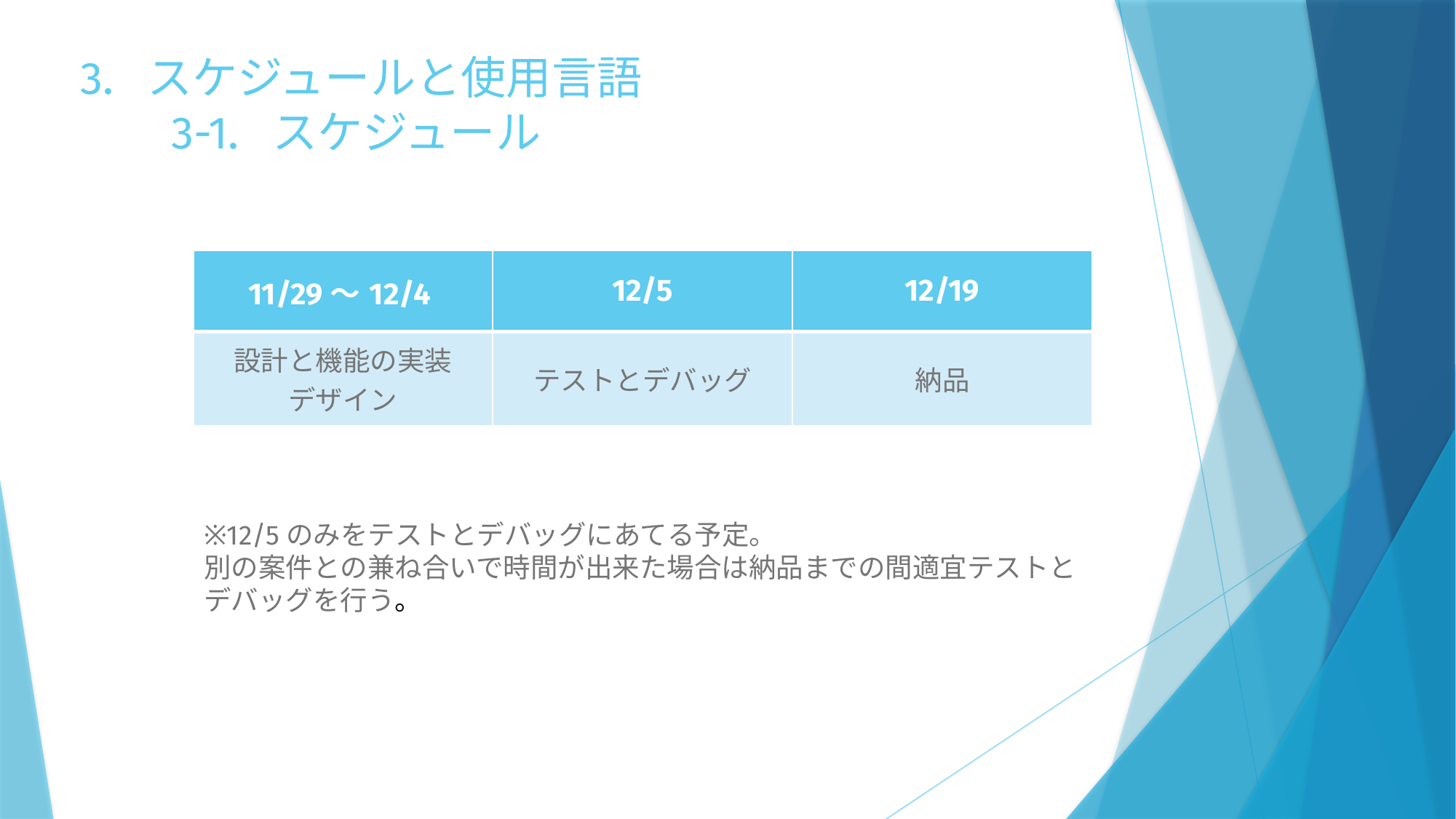

# 3.  スケジュールと使用言語 3-1.  スケジュール
| 11/29～12/4 | 12/5 | 12/19 |
| --- | --- | --- |
| 設計と機能の実装 デザイン | テストとデバッグ | 納品 |
※12/5のみをテストとデバッグにあてる予定。
別の案件との兼ね合いで時間が出来た場合は納品までの間適宜テストとデバッグを行う。